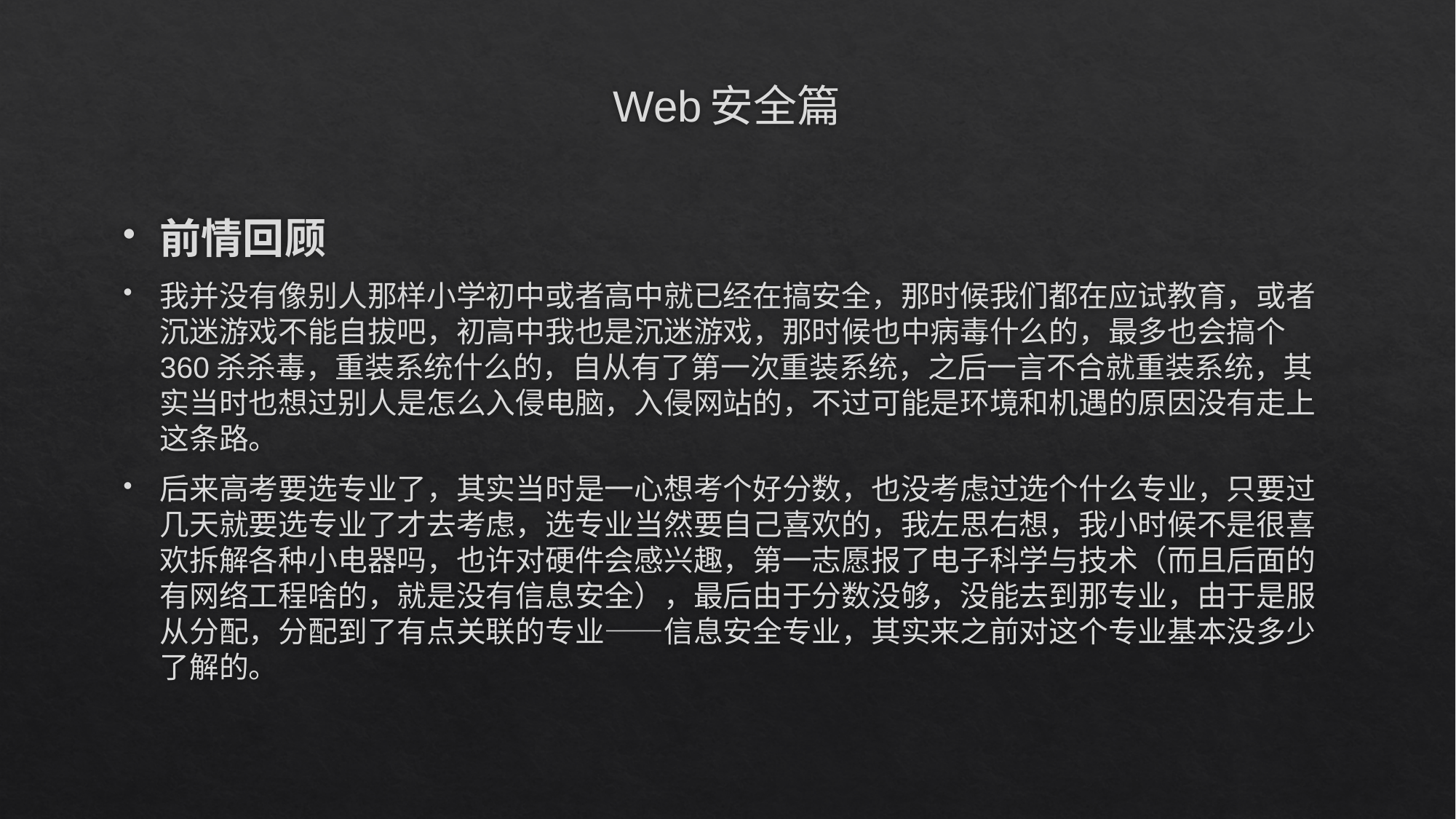

# Web安全篇
前情回顾
我并没有像别人那样小学初中或者高中就已经在搞安全，那时候我们都在应试教育，或者沉迷游戏不能自拔吧，初高中我也是沉迷游戏，那时候也中病毒什么的，最多也会搞个360杀杀毒，重装系统什么的，自从有了第一次重装系统，之后一言不合就重装系统，其实当时也想过别人是怎么入侵电脑，入侵网站的，不过可能是环境和机遇的原因没有走上这条路。
后来高考要选专业了，其实当时是一心想考个好分数，也没考虑过选个什么专业，只要过几天就要选专业了才去考虑，选专业当然要自己喜欢的，我左思右想，我小时候不是很喜欢拆解各种小电器吗，也许对硬件会感兴趣，第一志愿报了电子科学与技术（而且后面的有网络工程啥的，就是没有信息安全），最后由于分数没够，没能去到那专业，由于是服从分配，分配到了有点关联的专业——信息安全专业，其实来之前对这个专业基本没多少了解的。